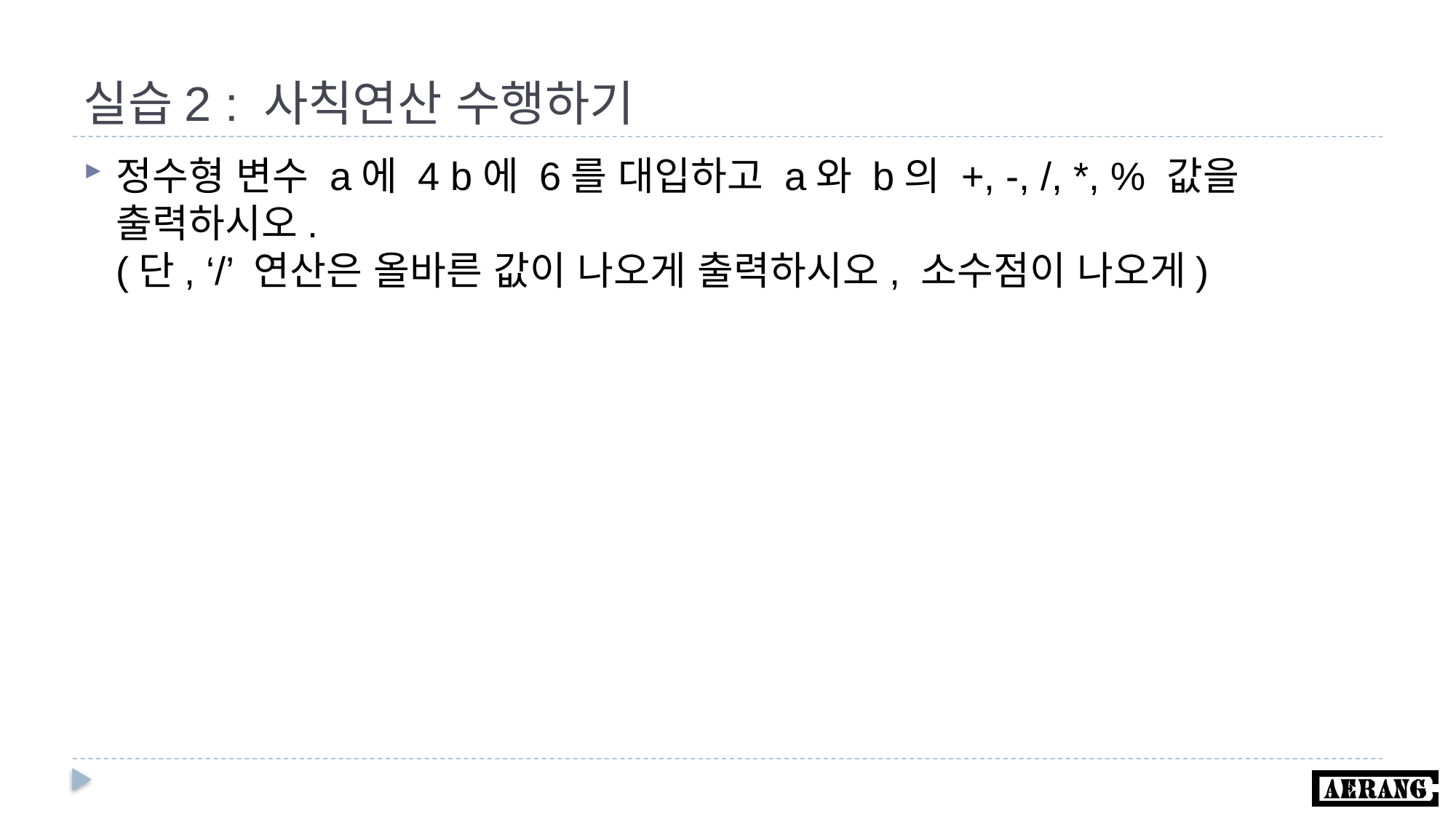

# 실습2 : 사칙연산 수행하기
정수형 변수 a에 4 b에 6를 대입하고 a와 b의 +, -, /, *, % 값을 출력하시오.
(단, ‘/’ 연산은 올바른 값이 나오게 출력하시오, 소수점이 나오게)